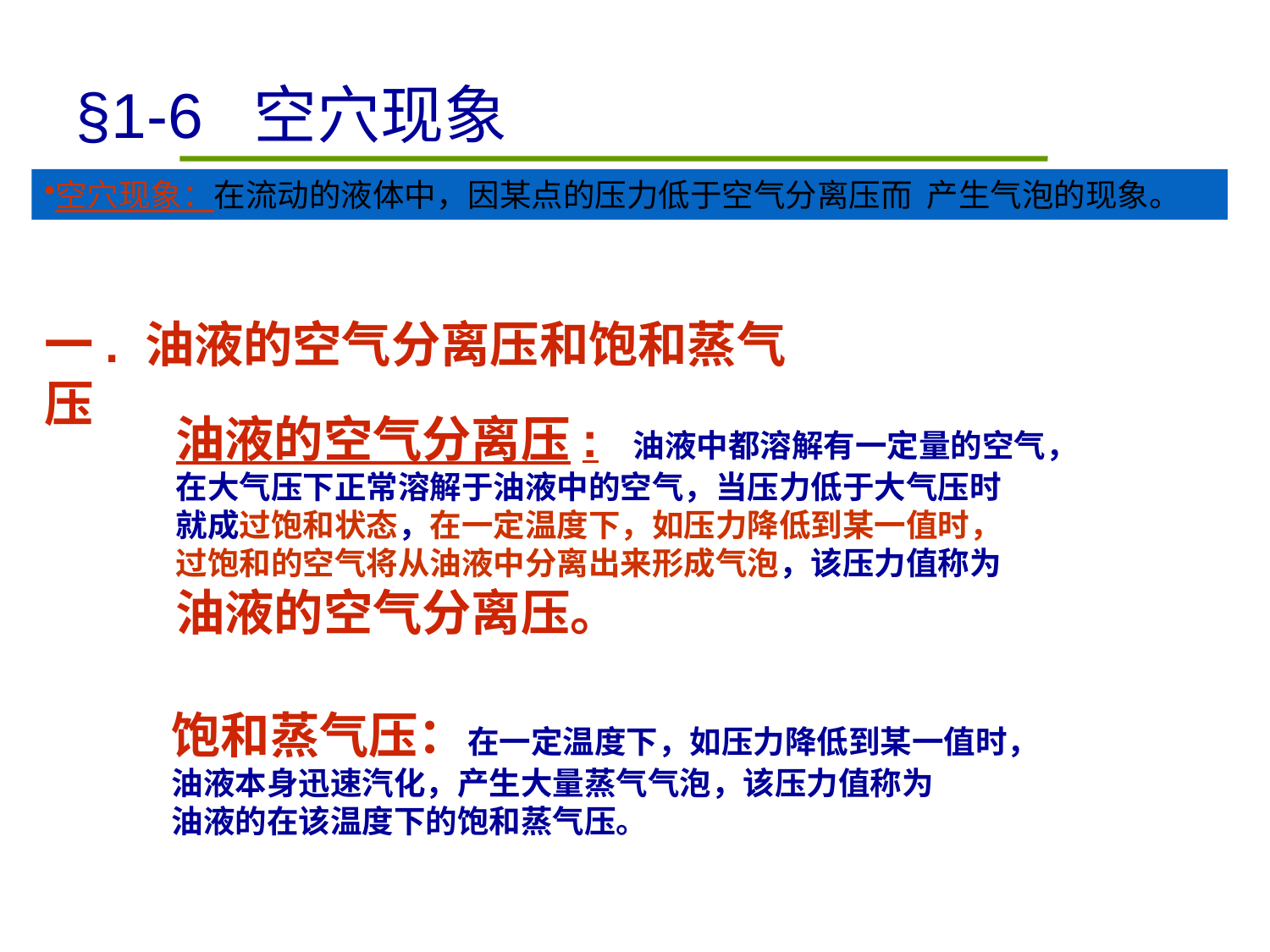

§1-6  空穴现象

空穴现象：在流动的液体中，因某点的压力低于空气分离压而  产生气泡的现象。
一. 油液的空气分离压和饱和蒸气压
油液的空气分离压:   油液中都溶解有一定量的空气，
在大气压下正常溶解于油液中的空气，当压力低于大气压时
就成过饱和状态，在一定温度下，如压力降低到某一值时，
过饱和的空气将从油液中分离出来形成气泡，该压力值称为
油液的空气分离压。
饱和蒸气压：在一定温度下，如压力降低到某一值时，
油液本身迅速汽化，产生大量蒸气气泡，该压力值称为
油液的在该温度下的饱和蒸气压。